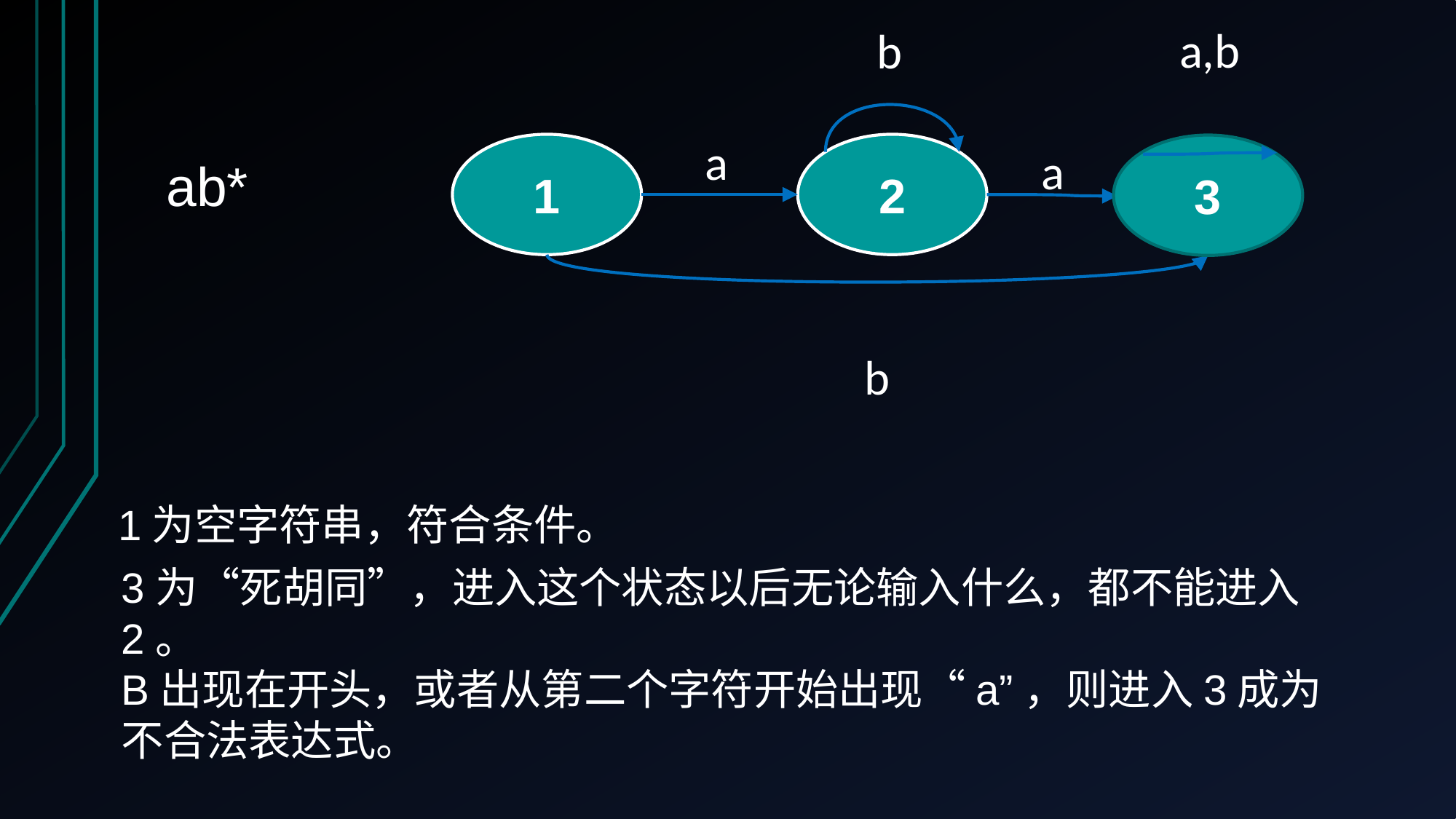

a,b
b
# ab*
a
1
2
3
a
b
1为空字符串，符合条件。
3为“死胡同”，进入这个状态以后无论输入什么，都不能进入2。
B出现在开头，或者从第二个字符开始出现“a”，则进入3成为不合法表达式。